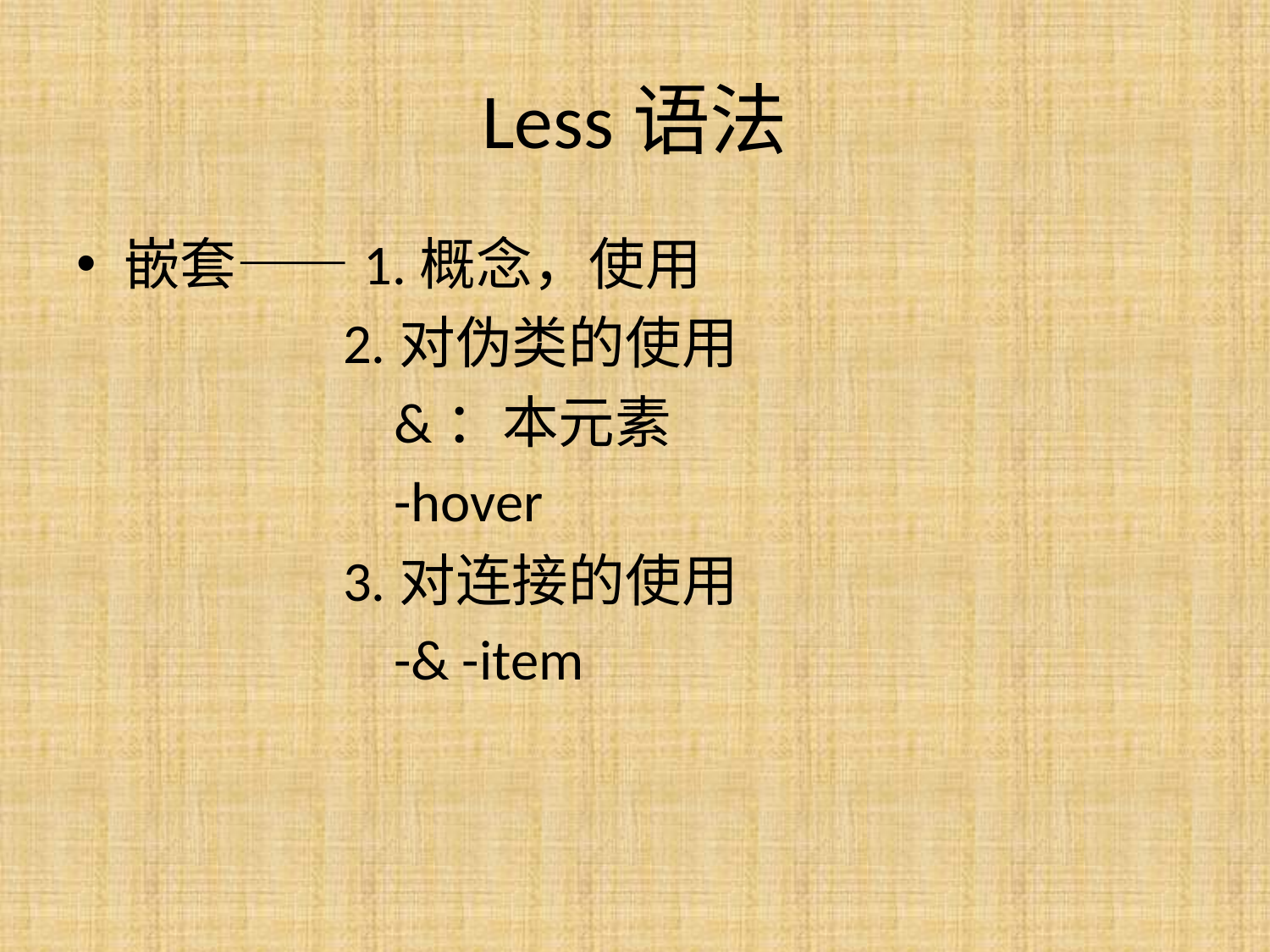

# Less语法
嵌套——1.概念，使用
                     2.对伪类的使用
                         &：本元素
                         -hover
                     3.对连接的使用
                         -& -item